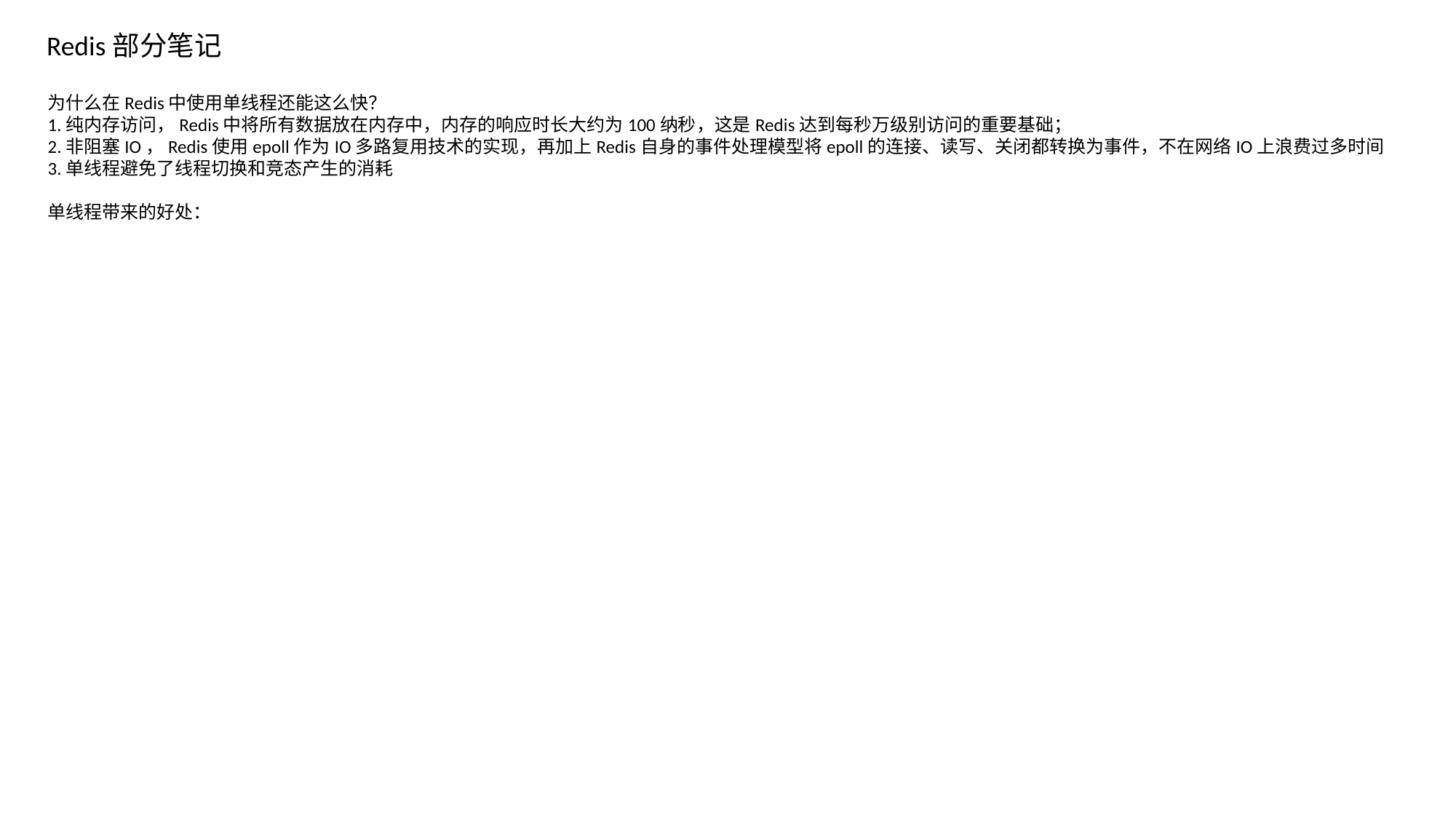

Redis部分笔记
为什么在Redis中使用单线程还能这么快？
1.纯内存访问，Redis中将所有数据放在内存中，内存的响应时长大约为100纳秒，这是Redis达到每秒万级别访问的重要基础；
2.非阻塞IO，Redis使用epoll作为IO多路复用技术的实现，再加上Redis自身的事件处理模型将epoll的连接、读写、关闭都转换为事件，不在网络IO上浪费过多时间
3.单线程避免了线程切换和竞态产生的消耗

单线程带来的好处：